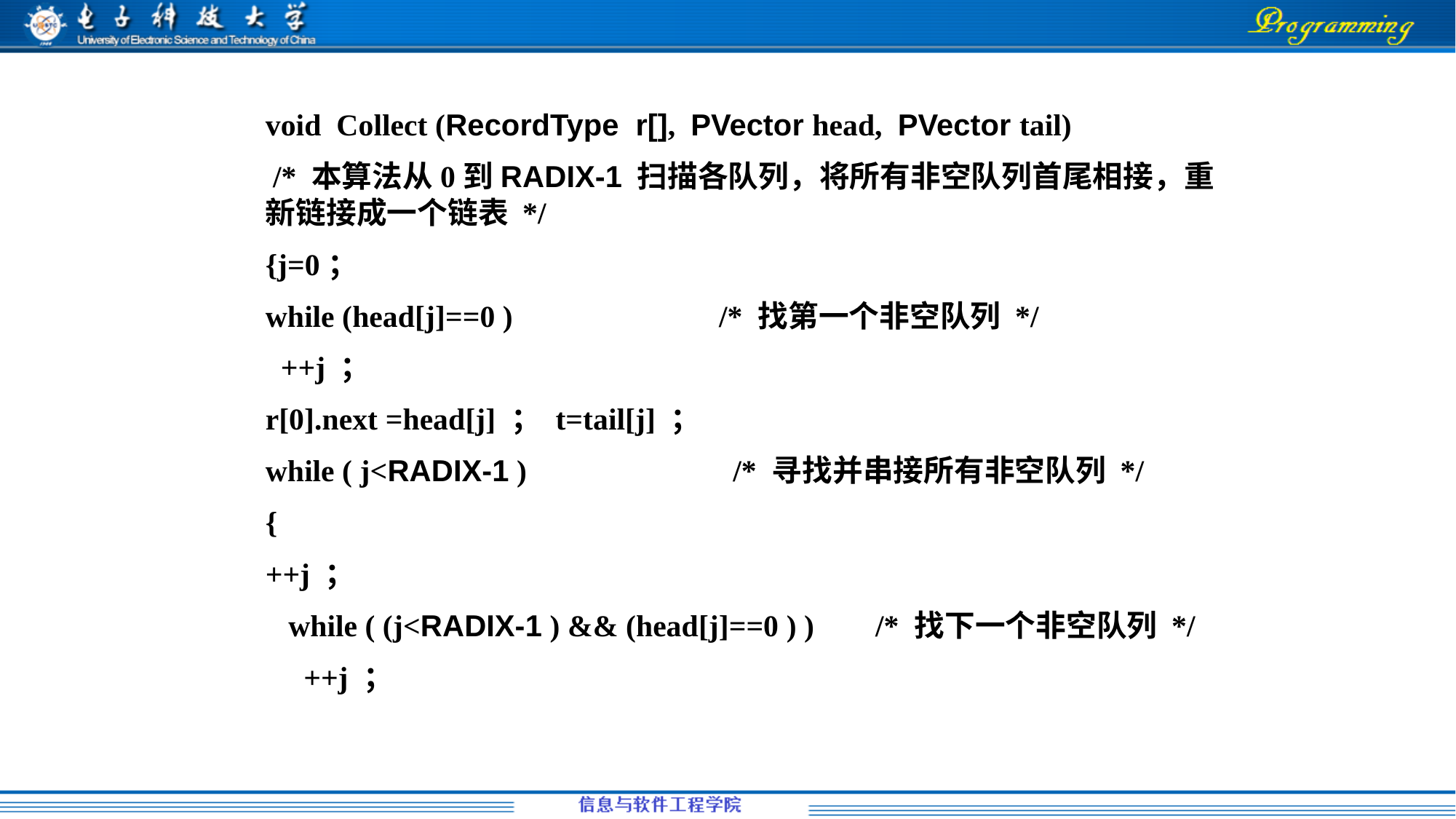

void  Collect (RecordType  r[],  PVector head,  PVector tail)
 /* 本算法从0到RADIX-1 扫描各队列，将所有非空队列首尾相接，重新链接成一个链表 */
{j=0；
while (head[j]==0 )                           /* 找第一个非空队列 */
  ++j ；
r[0].next =head[j] ； t=tail[j] ；
while ( j<RADIX-1 )                           /* 寻找并串接所有非空队列 */
{
++j ；
   while ( (j<RADIX-1 ) && (head[j]==0 ) )        /* 找下一个非空队列 */
     ++j ；